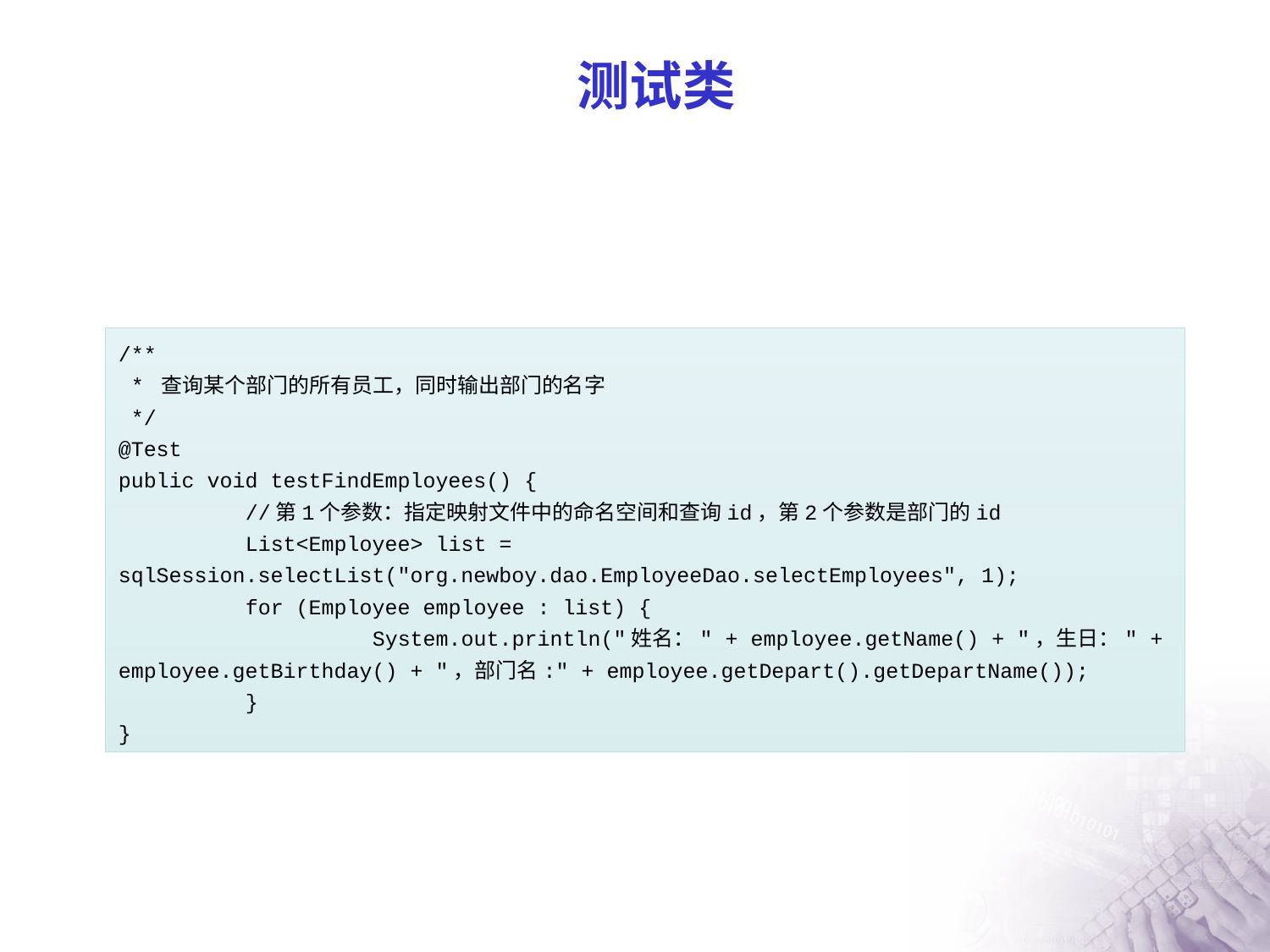

# 测试类
/**
 * 查询某个部门的所有员工，同时输出部门的名字
 */
@Test
public void testFindEmployees() {
	//第1个参数：指定映射文件中的命名空间和查询id，第2个参数是部门的id
	List<Employee> list = sqlSession.selectList("org.newboy.dao.EmployeeDao.selectEmployees", 1);
	for (Employee employee : list) {
		System.out.println("姓名：" + employee.getName() + "，生日：" + employee.getBirthday() + "，部门名:" + employee.getDepart().getDepartName());
	}
}